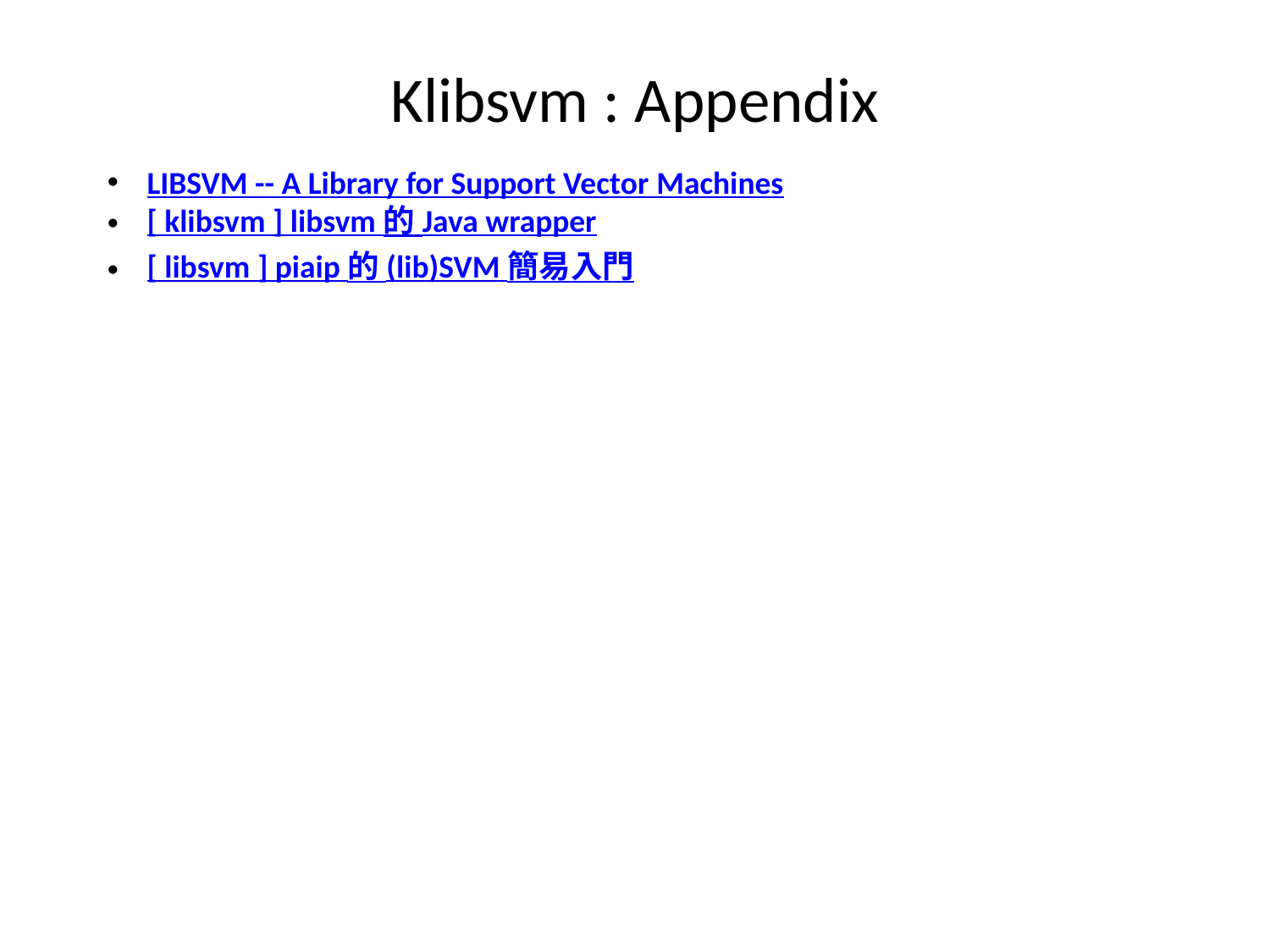

# Klibsvm : Appendix
LIBSVM -- A Library for Support Vector Machines
[ klibsvm ] libsvm 的 Java wrapper
[ libsvm ] piaip 的 (lib)SVM 簡易入門